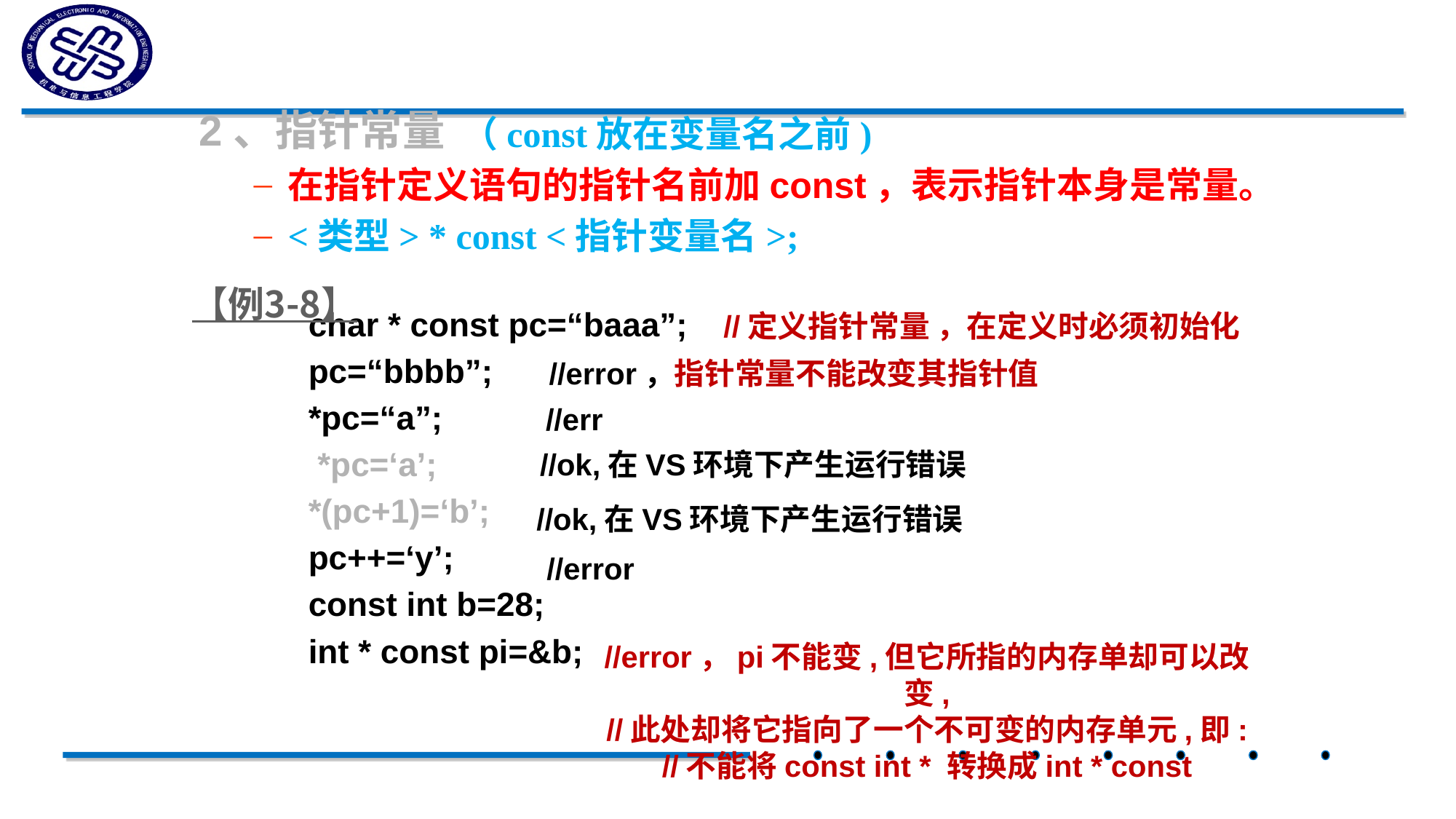

2、指针常量
在指针定义语句的指针名前加const，表示指针本身是常量。
<类型> * const <指针变量名>;

char * const pc=“baaa”;
pc=“bbbb”;
*pc=“a”;
 *pc=‘a’;
*(pc+1)=‘b’;
pc++=‘y’;
const int b=28;
int * const pi=&b;
（const放在变量名之前)
【例3-8】
//定义指针常量 ，在定义时必须初始化
//error，指针常量不能改变其指针值
 //err
 //ok,在VS环境下产生运行错误
//ok,在VS环境下产生运行错误
//error
//error，pi不能变,但它所指的内存单却可以改变,
//此处却将它指向了一个不可变的内存单元,即:
//不能将const int * 转换成int * const